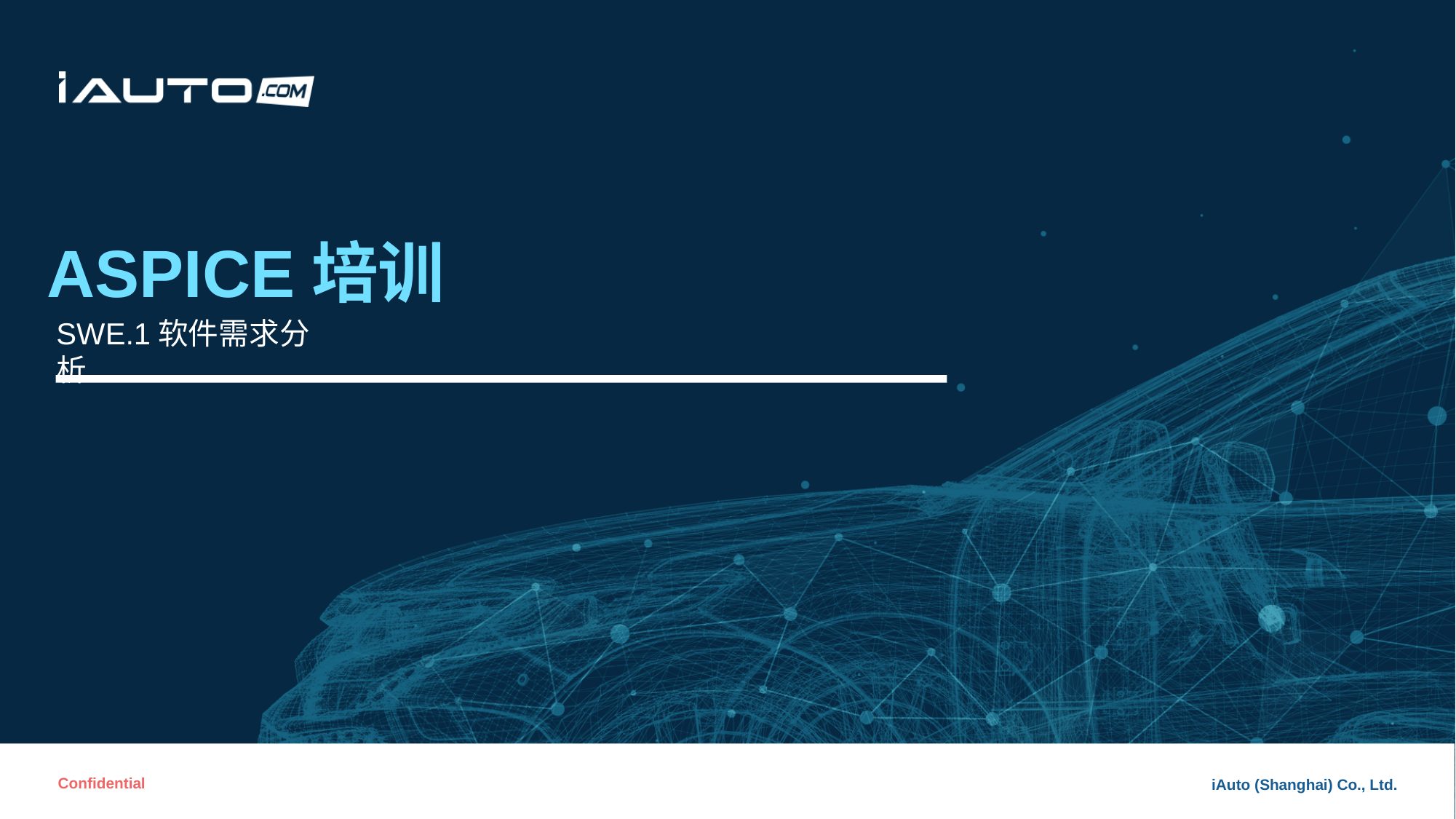

ASPICE培训
SWE.1软件需求分析

Confidential
iAuto (Shanghai) Co., Ltd.